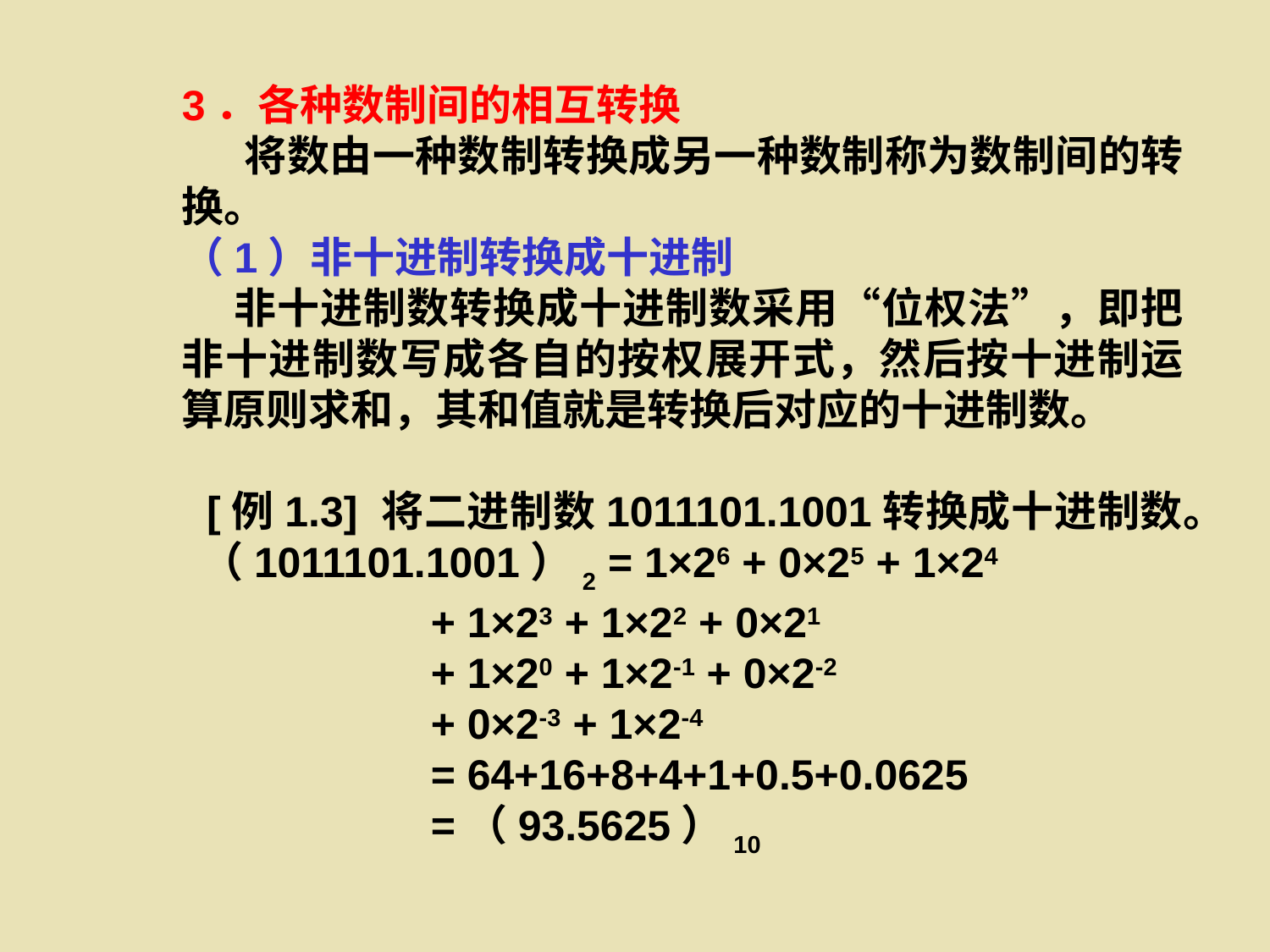

3．各种数制间的相互转换
　  将数由一种数制转换成另一种数制称为数制间的转换。
（1）非十进制转换成十进制
    非十进制数转换成十进制数采用“位权法”，即把非十进制数写成各自的按权展开式，然后按十进制运算原则求和，其和值就是转换后对应的十进制数。

  [例1.3] 将二进制数1011101.1001转换成十进制数。
 （1011101.1001）2 = 1×26 + 0×25 + 1×24
                     + 1×23 + 1×22 + 0×21
                     + 1×20 + 1×2-1 + 0×2-2
                     + 0×2-3 + 1×2-4
                     = 64+16+8+4+1+0.5+0.0625
                     =（93.5625）10